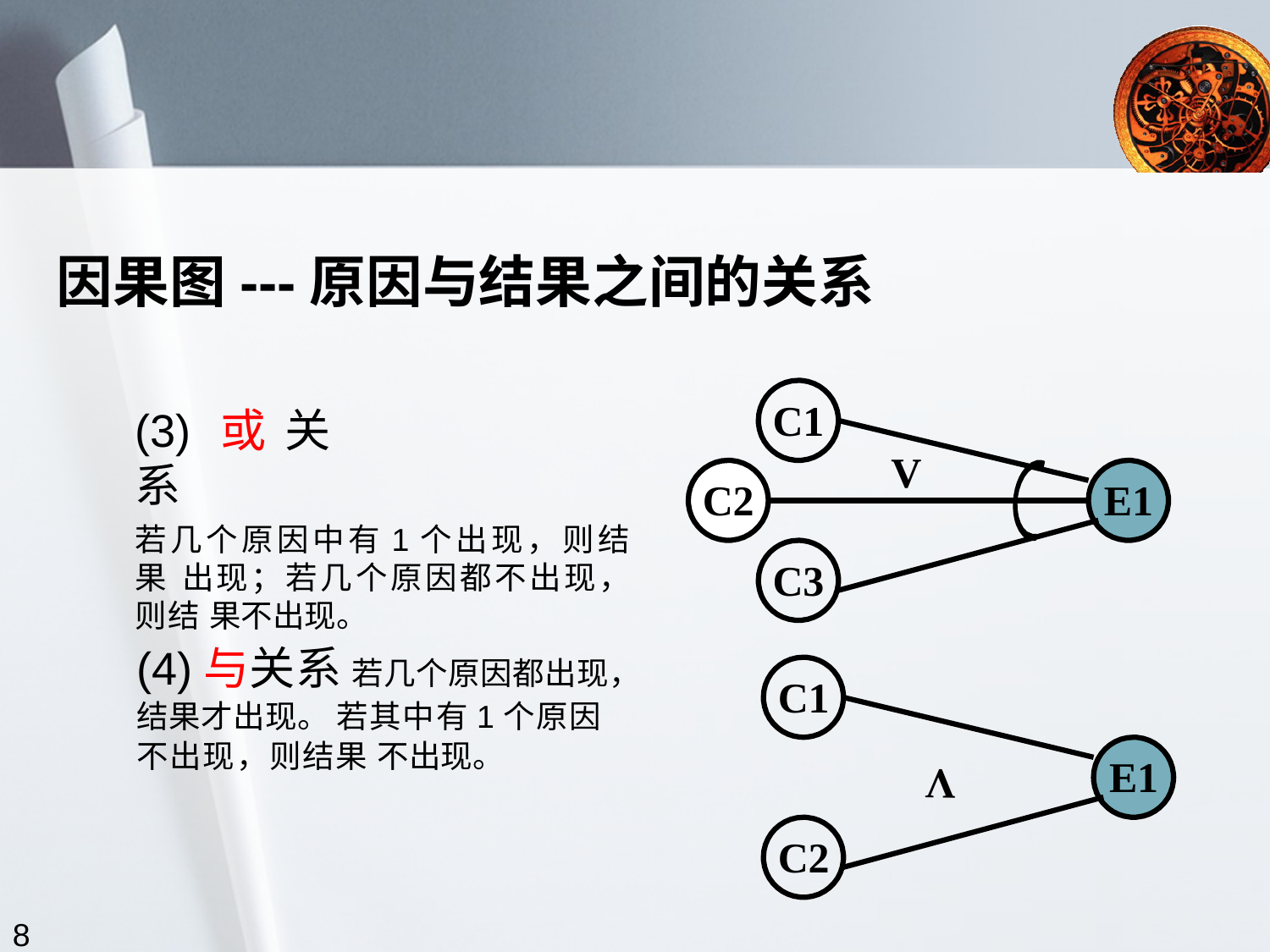

因果图---原因与结果之间的关系

C1
(3)或关系
若几个原因中有1个出现，则结果 出现；若几个原因都不出现，则结 果不出现。

V

C2
E1

C3
(4)与关系 若几个原因都出现，结果才出现。 若其中有1个原因不出现，则结果 不出现。

C1

E1
V

C2
8